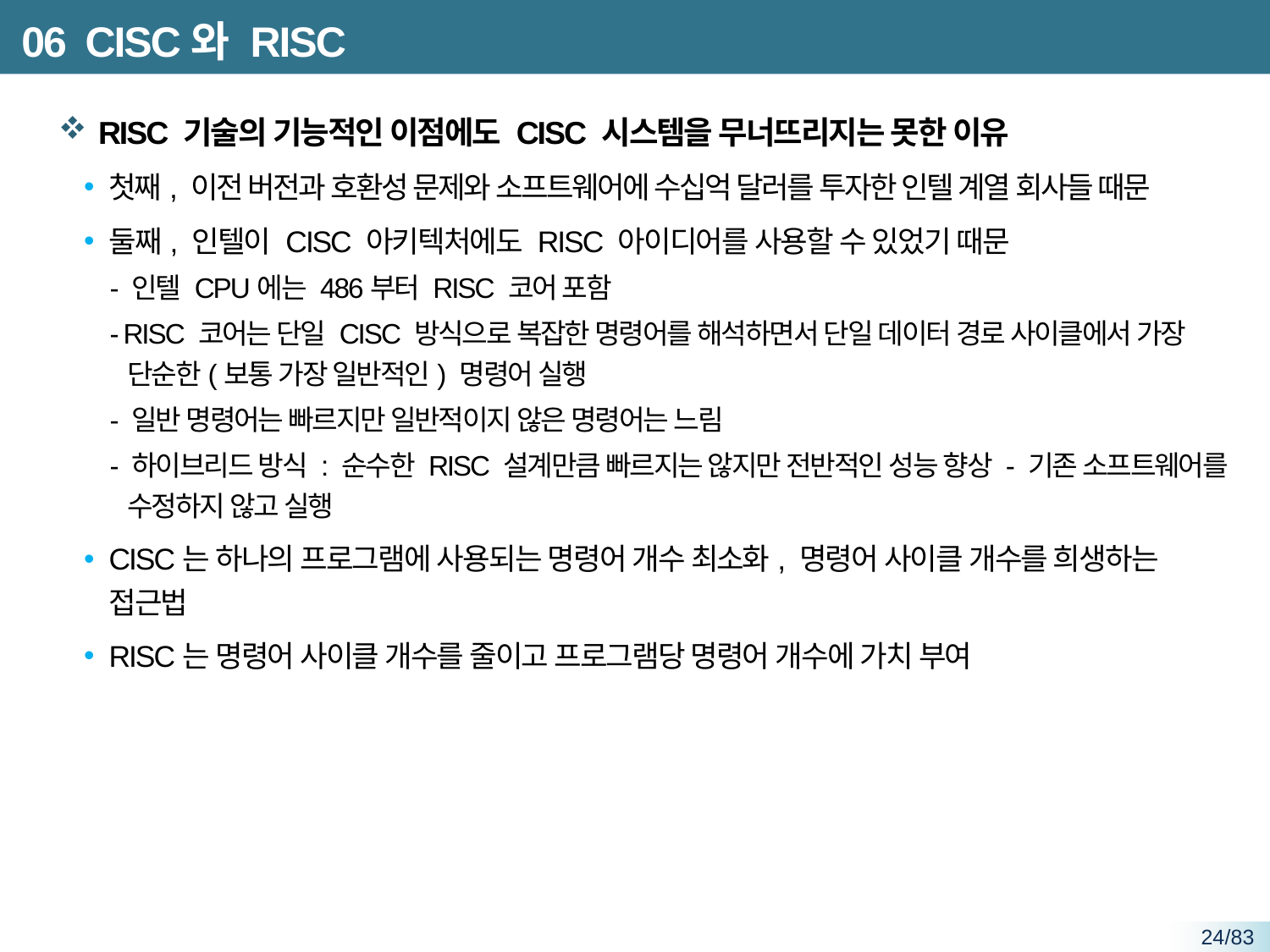

# 06  CISC와 RISC
RISC 기술의 기능적인 이점에도 CISC 시스템을 무너뜨리지는 못한 이유
첫째, 이전 버전과 호환성 문제와 소프트웨어에 수십억 달러를 투자한 인텔 계열 회사들 때문
둘째, 인텔이 CISC 아키텍처에도 RISC 아이디어를 사용할 수 있었기 때문
- 인텔 CPU에는 486부터 RISC 코어 포함
- RISC 코어는 단일 CISC 방식으로 복잡한 명령어를 해석하면서 단일 데이터 경로 사이클에서 가장 단순한(보통 가장 일반적인) 명령어 실행
- 일반 명령어는 빠르지만 일반적이지 않은 명령어는 느림
- 하이브리드 방식 : 순수한 RISC 설계만큼 빠르지는 않지만 전반적인 성능 향상 - 기존 소프트웨어를 수정하지 않고 실행
CISC는 하나의 프로그램에 사용되는 명령어 개수 최소화, 명령어 사이클 개수를 희생하는 접근법
RISC는 명령어 사이클 개수를 줄이고 프로그램당 명령어 개수에 가치 부여